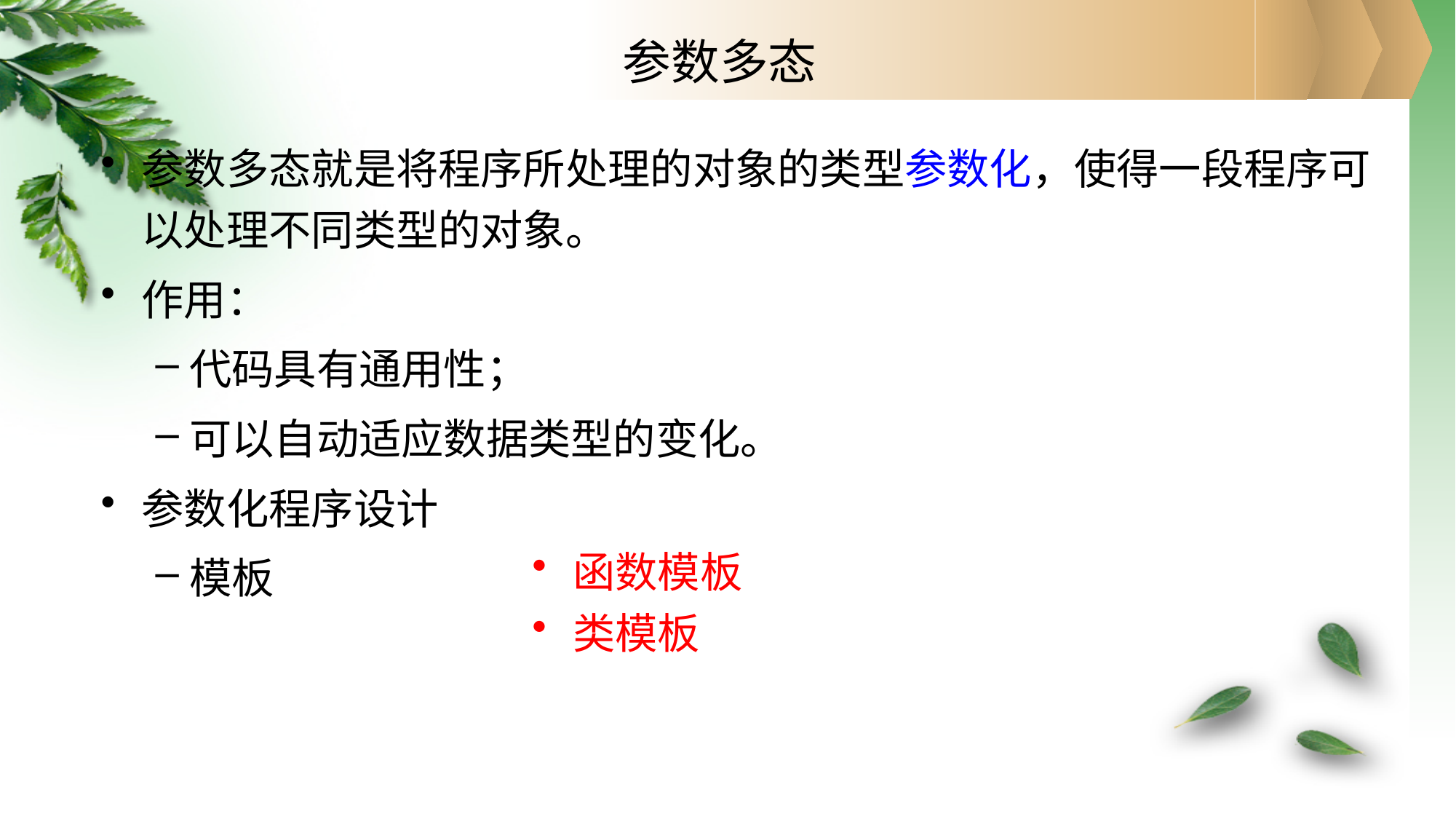

参数多态
参数多态就是将程序所处理的对象的类型参数化，使得一段程序可以处理不同类型的对象。
作用：
代码具有通用性；
可以自动适应数据类型的变化。
参数化程序设计
模板
函数模板
类模板